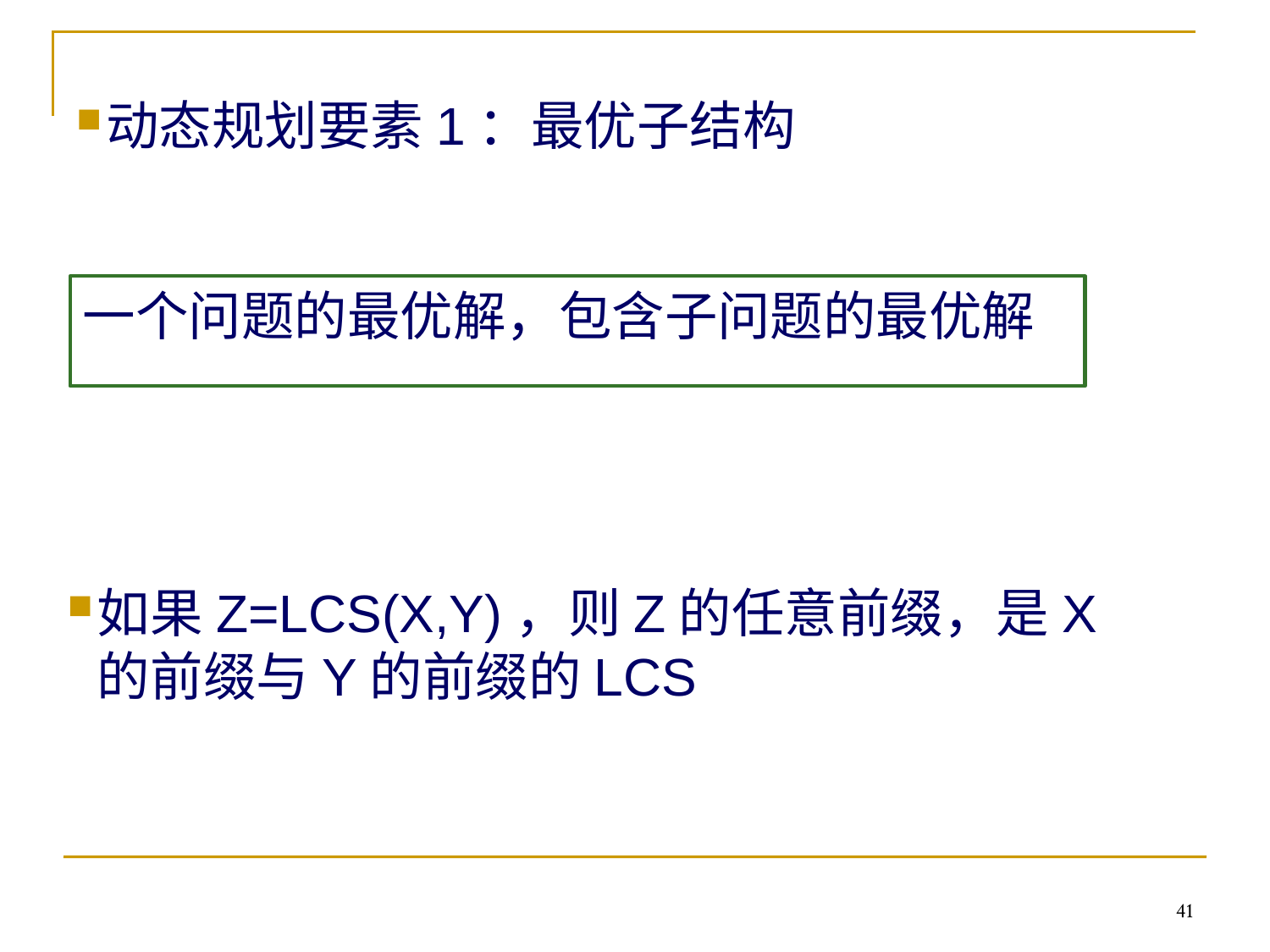

动态规划要素1：最优子结构
一个问题的最优解，包含子问题的最优解
如果Z=LCS(X,Y)，则Z的任意前缀，是X的前缀与Y的前缀的LCS
41